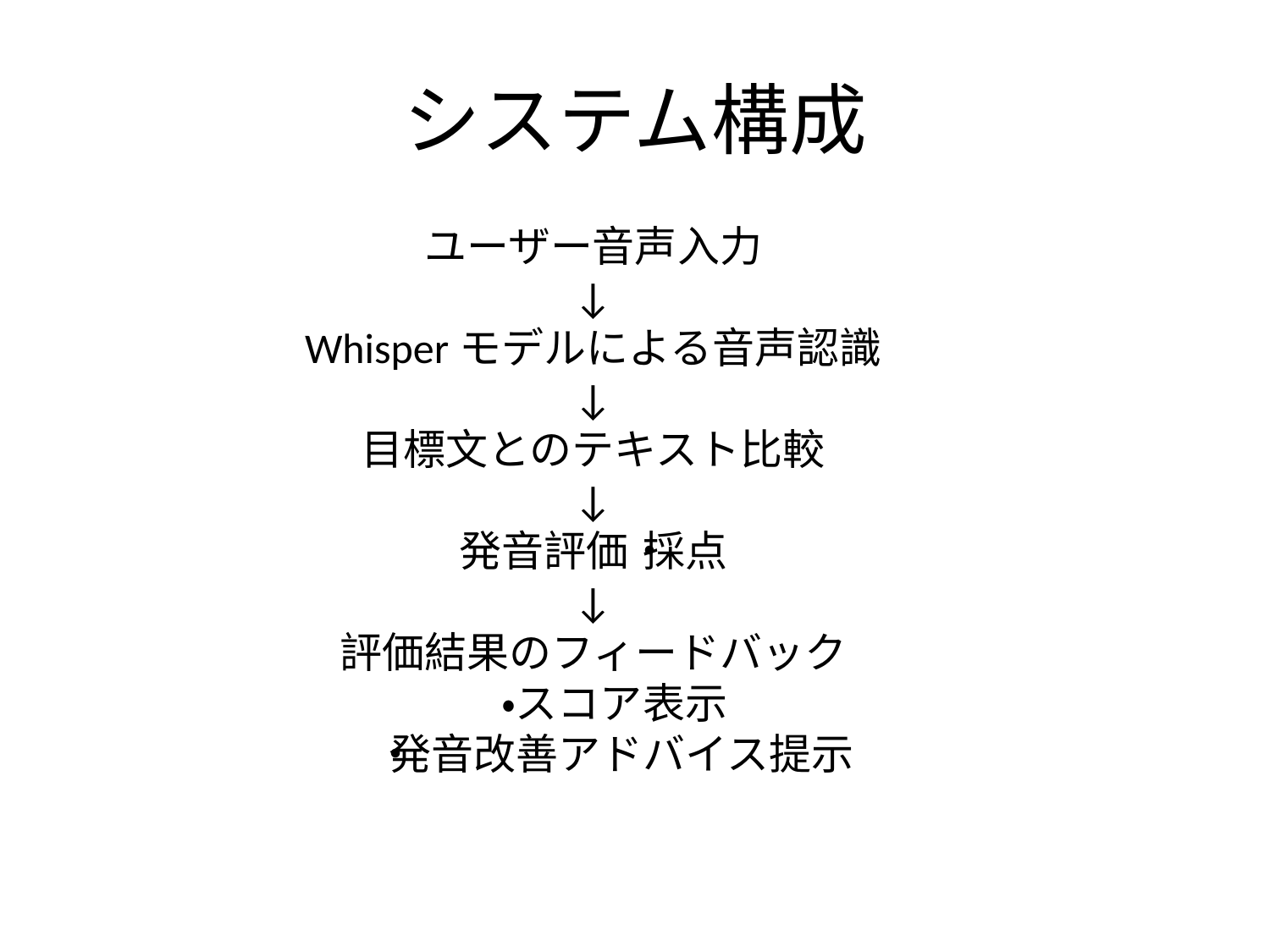

# システム構成
ユーザー音声入力
↓
Whisperモデルによる音声認識
↓
目標文とのテキスト比較
↓
発音評価・採点
↓
評価結果のフィードバック
　・スコア表示
　・発音改善アドバイス提示